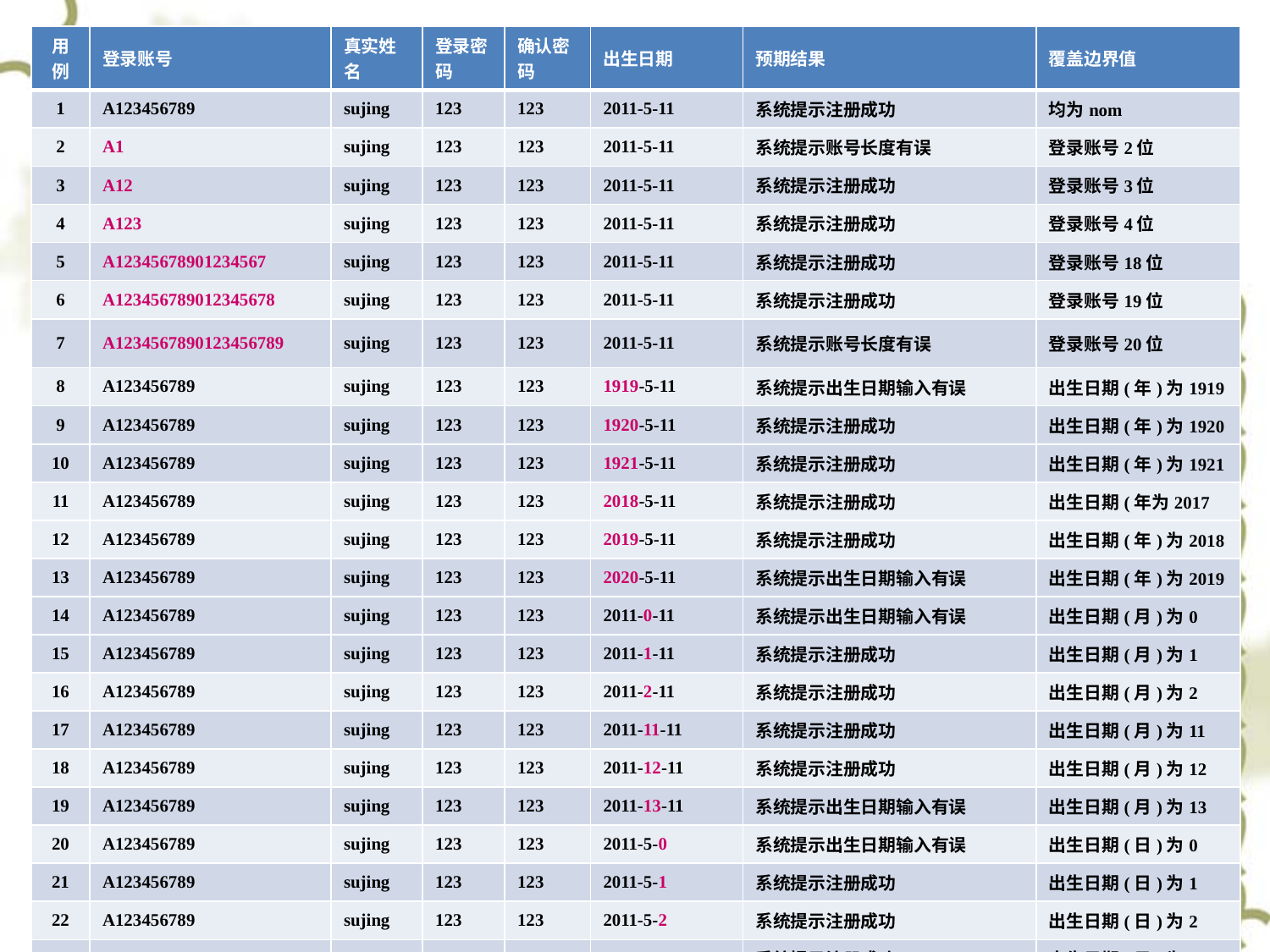

| 用例 | 登录账号 | 真实姓名 | 登录密码 | 确认密码 | 出生日期 | 预期结果 | 覆盖边界值 |
| --- | --- | --- | --- | --- | --- | --- | --- |
| 1 | A123456789 | sujing | 123 | 123 | 2011-5-11 | 系统提示注册成功 | 均为nom |
| 2 | A1 | sujing | 123 | 123 | 2011-5-11 | 系统提示账号长度有误 | 登录账号2位 |
| 3 | A12 | sujing | 123 | 123 | 2011-5-11 | 系统提示注册成功 | 登录账号3位 |
| 4 | A123 | sujing | 123 | 123 | 2011-5-11 | 系统提示注册成功 | 登录账号4位 |
| 5 | A12345678901234567 | sujing | 123 | 123 | 2011-5-11 | 系统提示注册成功 | 登录账号18位 |
| 6 | A123456789012345678 | sujing | 123 | 123 | 2011-5-11 | 系统提示注册成功 | 登录账号19位 |
| 7 | A1234567890123456789 | sujing | 123 | 123 | 2011-5-11 | 系统提示账号长度有误 | 登录账号20位 |
| 8 | A123456789 | sujing | 123 | 123 | 1919-5-11 | 系统提示出生日期输入有误 | 出生日期(年)为1919 |
| 9 | A123456789 | sujing | 123 | 123 | 1920-5-11 | 系统提示注册成功 | 出生日期(年)为1920 |
| 10 | A123456789 | sujing | 123 | 123 | 1921-5-11 | 系统提示注册成功 | 出生日期(年)为1921 |
| 11 | A123456789 | sujing | 123 | 123 | 2018-5-11 | 系统提示注册成功 | 出生日期(年为2017 |
| 12 | A123456789 | sujing | 123 | 123 | 2019-5-11 | 系统提示注册成功 | 出生日期(年)为2018 |
| 13 | A123456789 | sujing | 123 | 123 | 2020-5-11 | 系统提示出生日期输入有误 | 出生日期(年)为2019 |
| 14 | A123456789 | sujing | 123 | 123 | 2011-0-11 | 系统提示出生日期输入有误 | 出生日期(月)为0 |
| 15 | A123456789 | sujing | 123 | 123 | 2011-1-11 | 系统提示注册成功 | 出生日期(月)为1 |
| 16 | A123456789 | sujing | 123 | 123 | 2011-2-11 | 系统提示注册成功 | 出生日期(月)为2 |
| 17 | A123456789 | sujing | 123 | 123 | 2011-11-11 | 系统提示注册成功 | 出生日期(月)为11 |
| 18 | A123456789 | sujing | 123 | 123 | 2011-12-11 | 系统提示注册成功 | 出生日期(月)为12 |
| 19 | A123456789 | sujing | 123 | 123 | 2011-13-11 | 系统提示出生日期输入有误 | 出生日期(月)为13 |
| 20 | A123456789 | sujing | 123 | 123 | 2011-5-0 | 系统提示出生日期输入有误 | 出生日期(日)为0 |
| 21 | A123456789 | sujing | 123 | 123 | 2011-5-1 | 系统提示注册成功 | 出生日期(日)为1 |
| 22 | A123456789 | sujing | 123 | 123 | 2011-5-2 | 系统提示注册成功 | 出生日期(日)为2 |
| 23 | A123456789 | sujing | 123 | 123 | 2011-5-30 | 系统提示注册成功 | 出生日期(日)为30 |
| 24 | A123456789 | sujing | 123 | 123 | 2011-5-31 | 系统提示注册成功 | 出生日期(日)为31 |
| 25 | A123456789 | sujing | 123 | 123 | 2011-5-32 | 系统提示出生日期输入有误 | 出生日期(日)为32 |